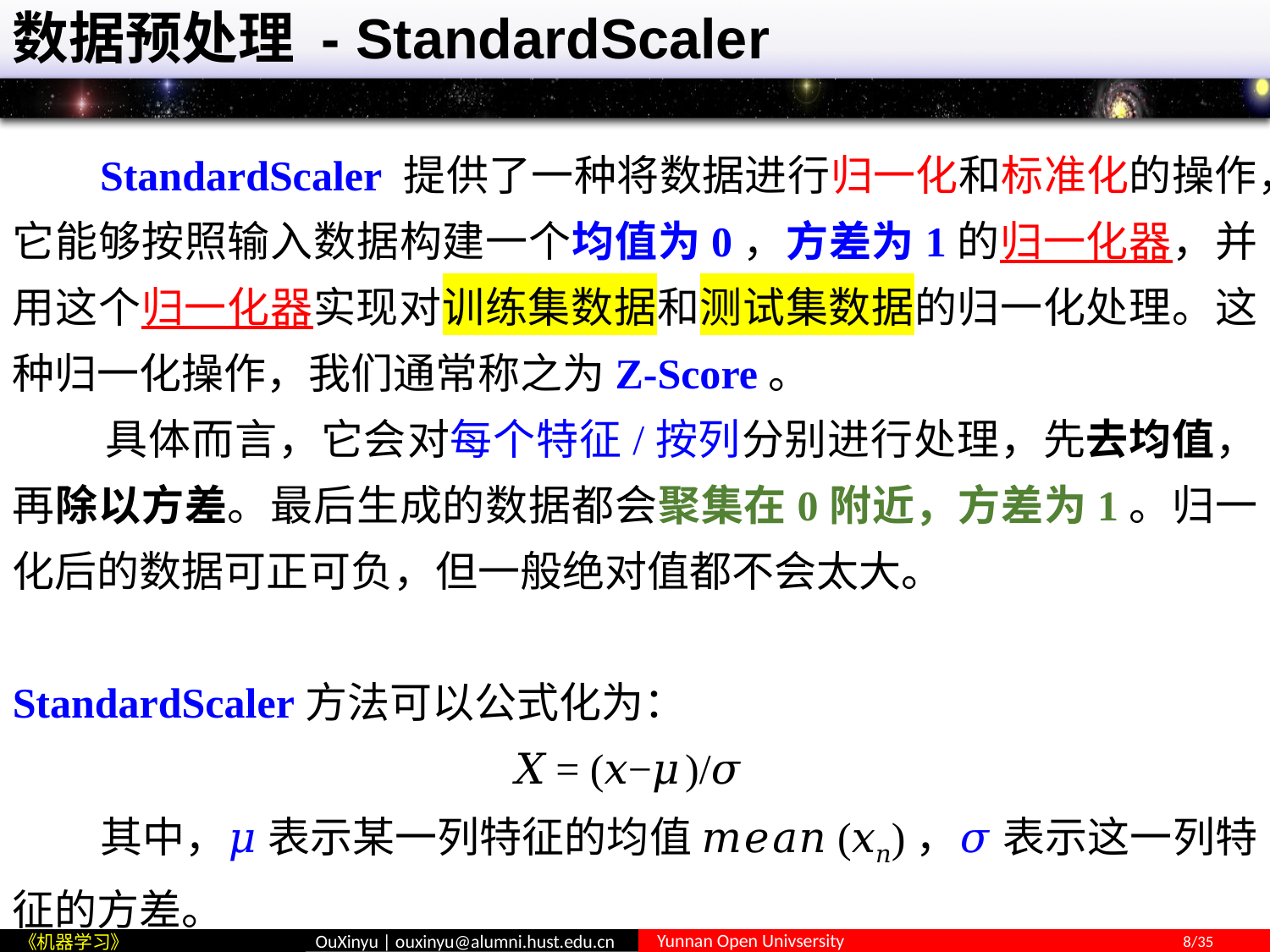

# 数据预处理 - StandardScaler
        StandardScaler 提供了一种将数据进行归一化和标准化的操作，它能够按照输入数据构建一个均值为0，方差为1的归一化器，并用这个归一化器实现对训练集数据和测试集数据的归一化处理。这种归一化操作，我们通常称之为Z-Score。
        具体而言，它会对每个特征/按列分别进行处理，先去均值，再除以方差。最后生成的数据都会聚集在0附近，方差为1。归一化后的数据可正可负，但一般绝对值都不会太大。

StandardScaler方法可以公式化为：
𝑋 = (𝑥−𝜇)/𝜎
        其中，𝜇 表示某一列特征的均值 𝑚𝑒𝑎𝑛(𝑥𝑛)，𝜎 表示这一列特征的方差。